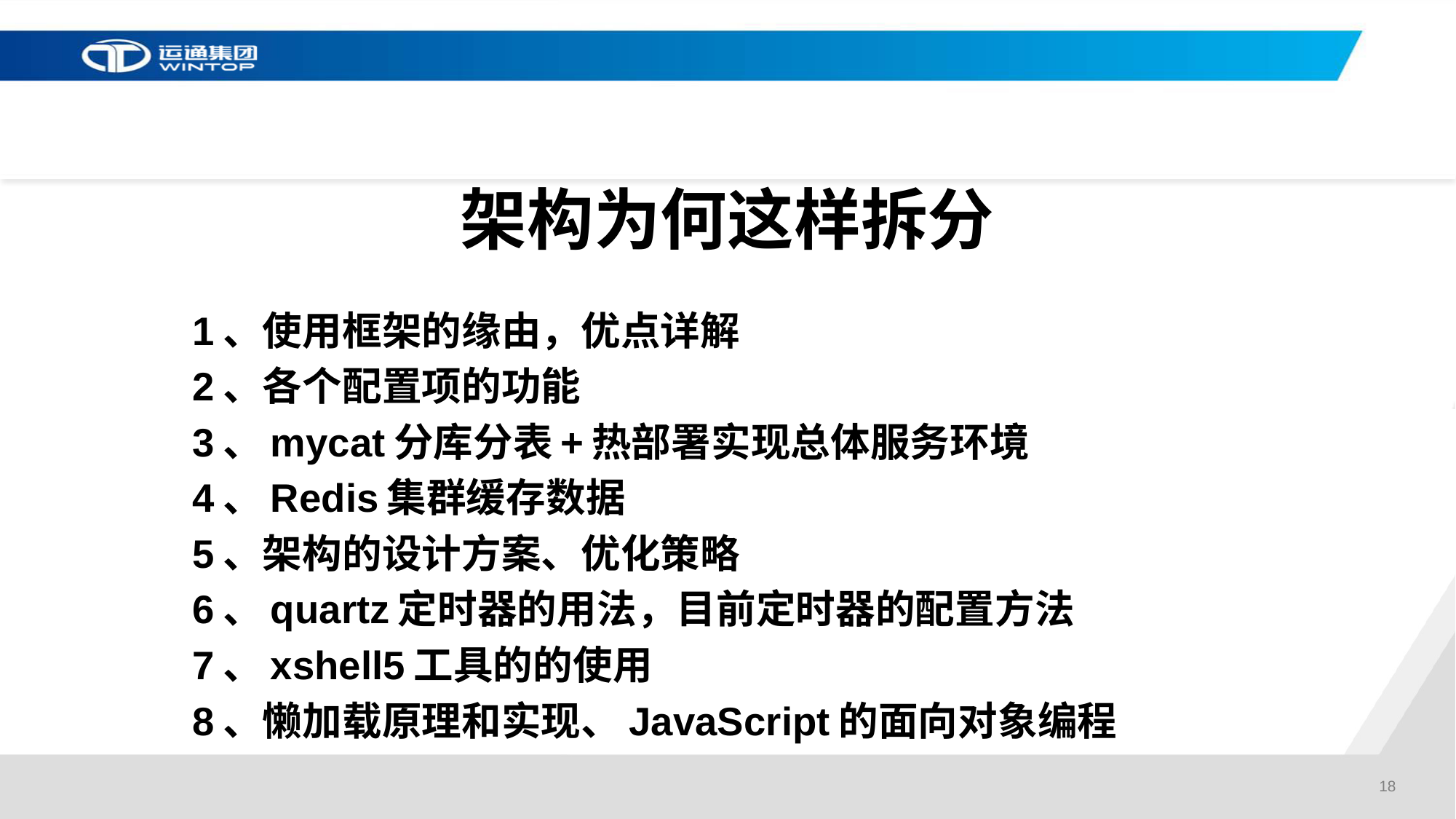

# 架构为何这样拆分
1、使用框架的缘由，优点详解
2、各个配置项的功能
3、mycat分库分表+热部署实现总体服务环境
4、Redis集群缓存数据
5、架构的设计方案、优化策略
6、quartz定时器的用法，目前定时器的配置方法
7、xshell5工具的的使用
8、懒加载原理和实现、JavaScript的面向对象编程